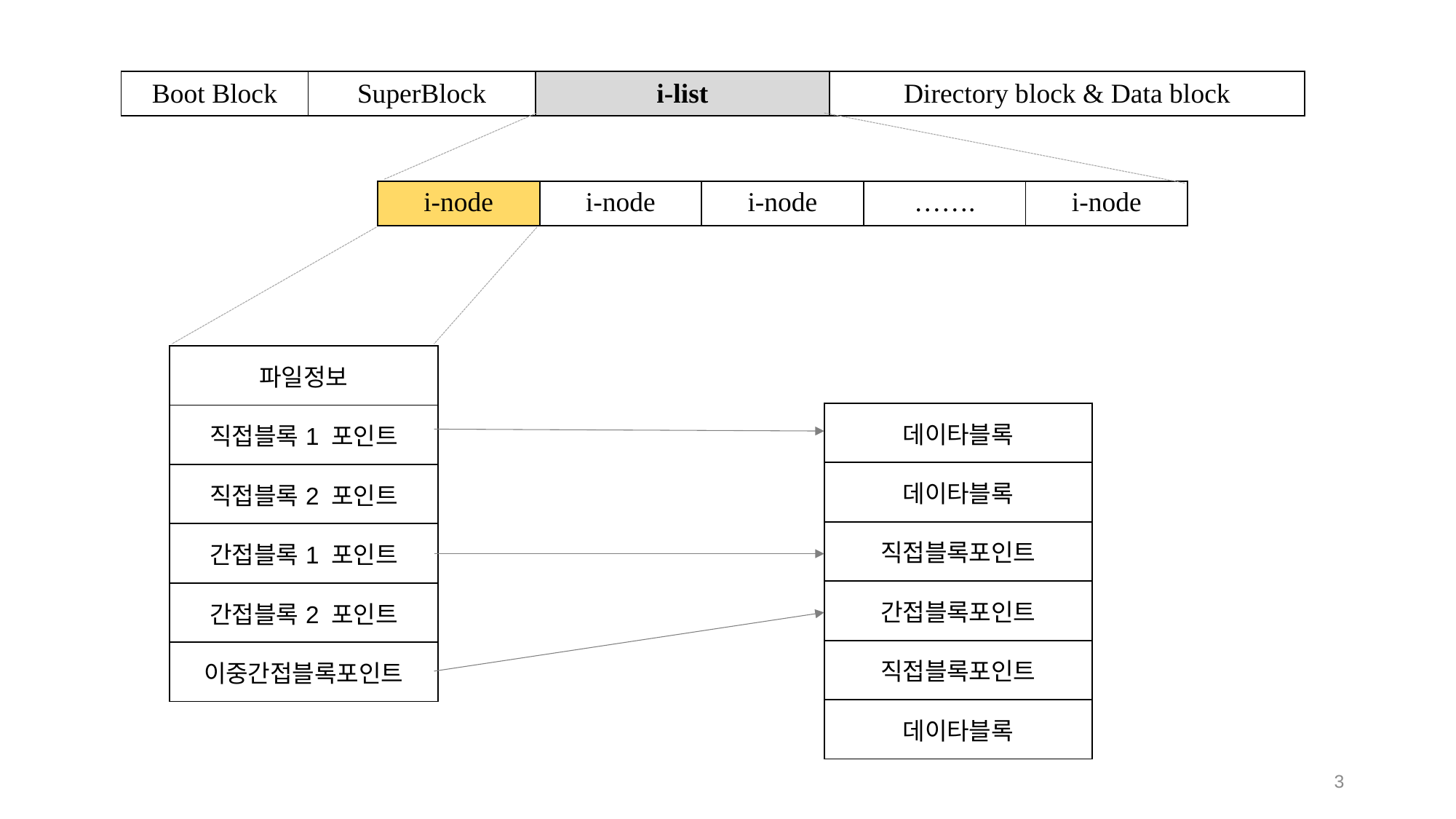

| Boot Block | SuperBlock | i-list | Directory block & Data block |
| --- | --- | --- | --- |
| i-node | i-node | i-node | ……. | i-node |
| --- | --- | --- | --- | --- |
| 파일정보 |
| --- |
| 직접블록1 포인트 |
| 직접블록2 포인트 |
| 간접블록1 포인트 |
| 간접블록2 포인트 |
| 이중간접블록포인트 |
| 데이타블록 |
| --- |
| 데이타블록 |
| 직접블록포인트 |
| 간접블록포인트 |
| 직접블록포인트 |
| 데이타블록 |
3